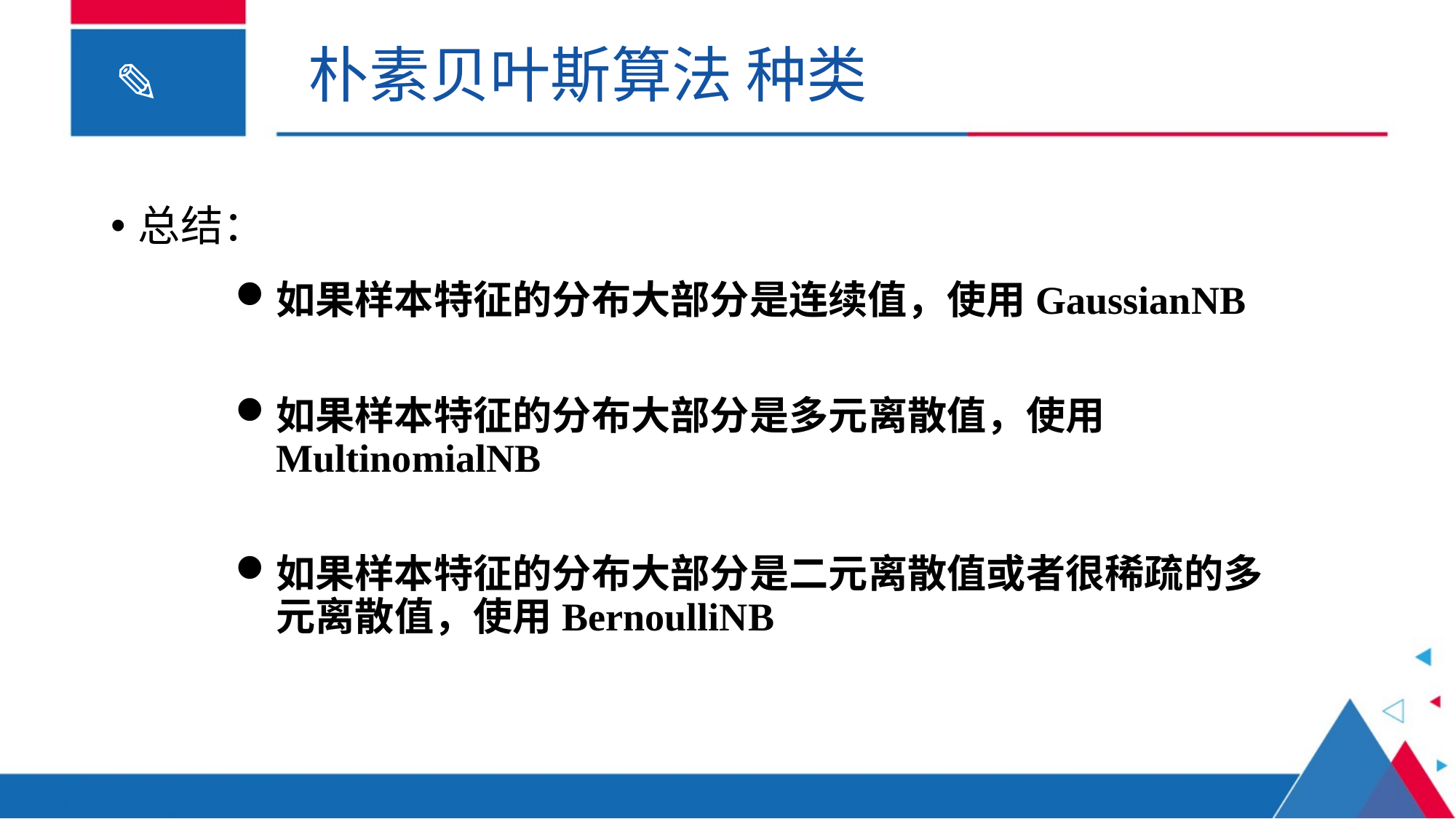

朴素贝叶斯算法 种类
总结：

如果样本特征的分布大部分是连续值，使用GaussianNB

如果样本特征的分布大部分是多元离散值，使用MultinomialNB

如果样本特征的分布大部分是二元离散值或者很稀疏的多元离散值，使用BernoulliNB